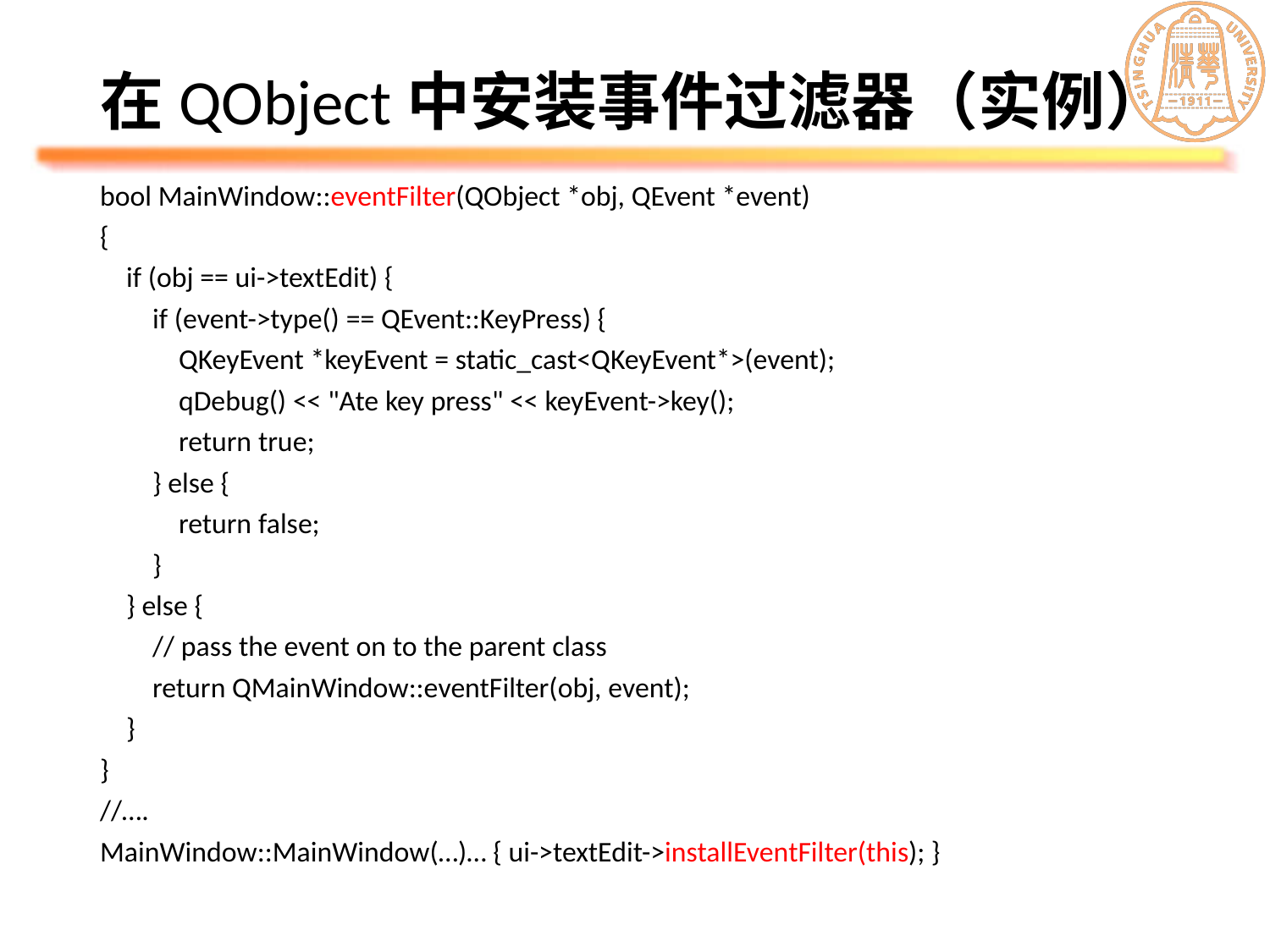

# 在QObject中安装事件过滤器（实例）
bool MainWindow::eventFilter(QObject *obj, QEvent *event)
{
    if (obj == ui->textEdit) {
        if (event->type() == QEvent::KeyPress) {
            QKeyEvent *keyEvent = static_cast<QKeyEvent*>(event);
            qDebug() << "Ate key press" << keyEvent->key();
            return true;
        } else {
            return false;
        }
    } else {
        // pass the event on to the parent class
        return QMainWindow::eventFilter(obj, event);
    }
}
//….
MainWindow::MainWindow(…)… { ui->textEdit->installEventFilter(this); }